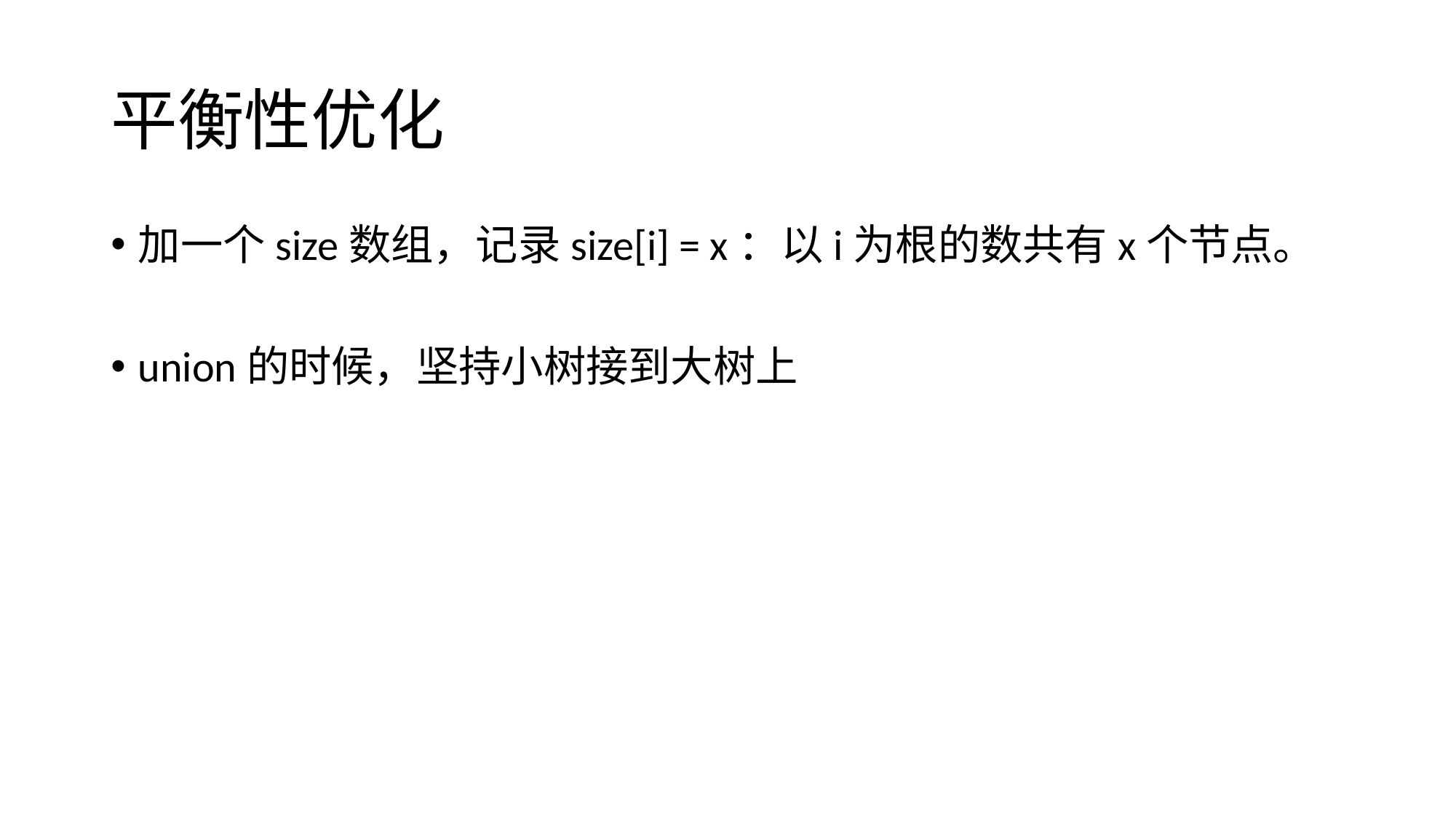

# 平衡性优化
加一个size数组，记录size[i] = x：以i为根的数共有x个节点。

union的时候，坚持小树接到大树上